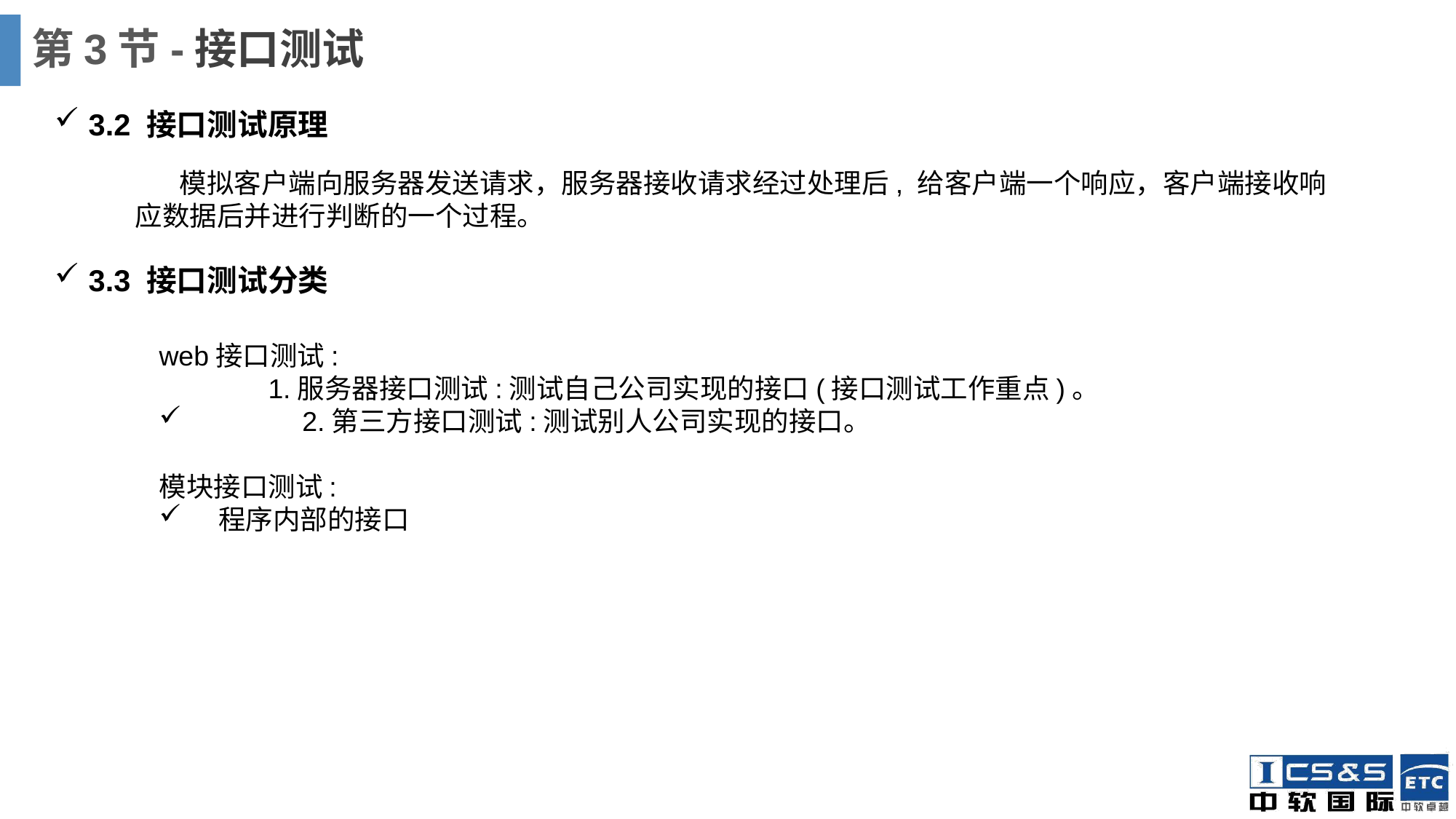

# 第3节-接口测试
3.2 接口测试原理
 模拟客户端向服务器发送请求，服务器接收请求经过处理后, 给客户端一个响应，客户端接收响应数据后并进行判断的一个过程。
3.3 接口测试分类
web接口测试:	1.服务器接口测试:测试自己公司实现的接口(接口测试工作重点)。	2.第三方接口测试:测试别人公司实现的接口。

模块接口测试:   程序内部的接口